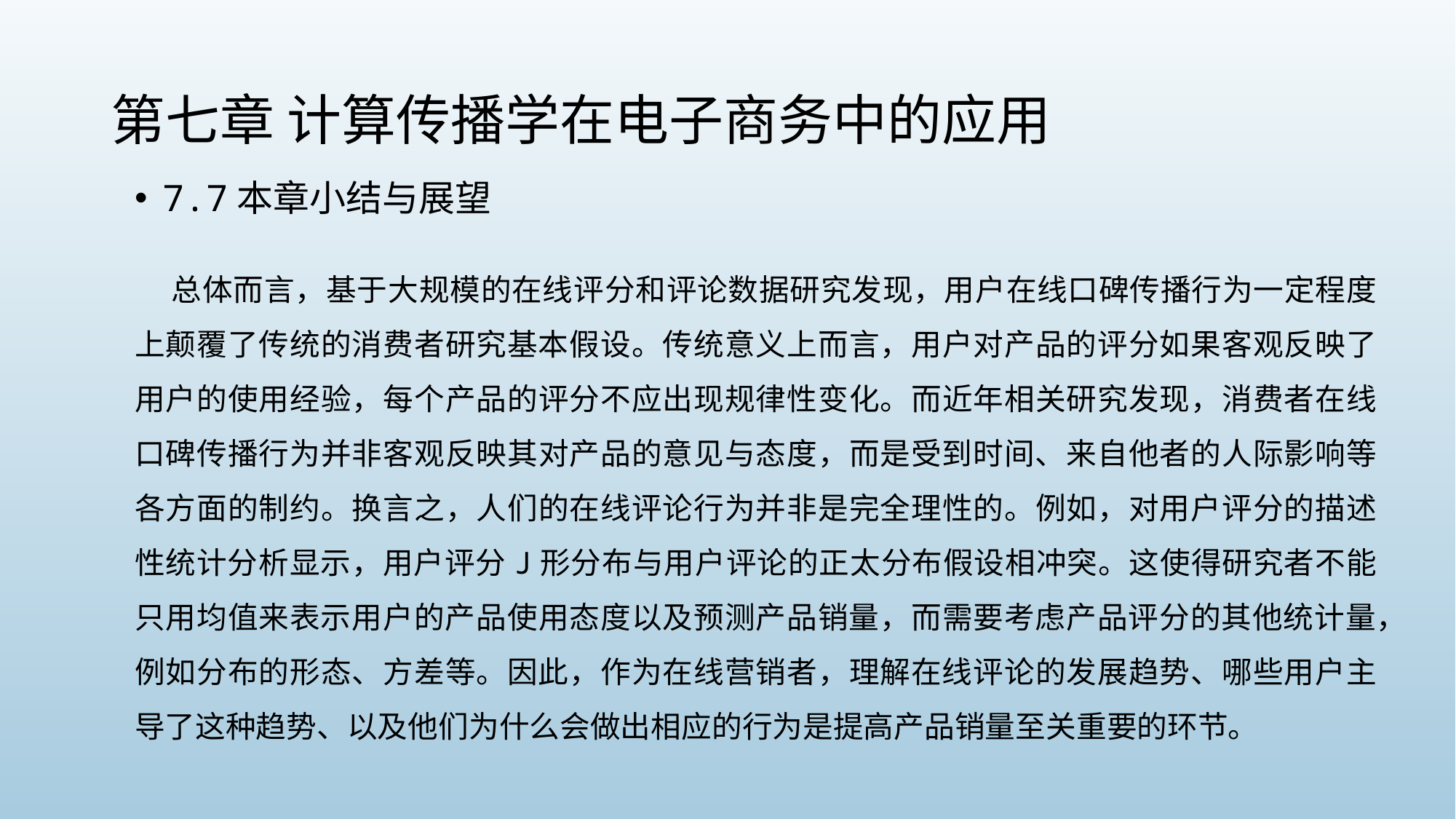

# 第七章 计算传播学在电子商务中的应用
7.7本章小结与展望
    总体而言，基于大规模的在线评分和评论数据研究发现，用户在线口碑传播行为一定程度上颠覆了传统的消费者研究基本假设。传统意义上而言，用户对产品的评分如果客观反映了用户的使用经验，每个产品的评分不应出现规律性变化。而近年相关研究发现，消费者在线口碑传播行为并非客观反映其对产品的意见与态度，而是受到时间、来自他者的人际影响等各方面的制约。换言之，人们的在线评论行为并非是完全理性的。例如，对用户评分的描述性统计分析显示，用户评分J形分布与用户评论的正太分布假设相冲突。这使得研究者不能只用均值来表示用户的产品使用态度以及预测产品销量，而需要考虑产品评分的其他统计量，例如分布的形态、方差等。因此，作为在线营销者，理解在线评论的发展趋势、哪些用户主导了这种趋势、以及他们为什么会做出相应的行为是提高产品销量至关重要的环节。